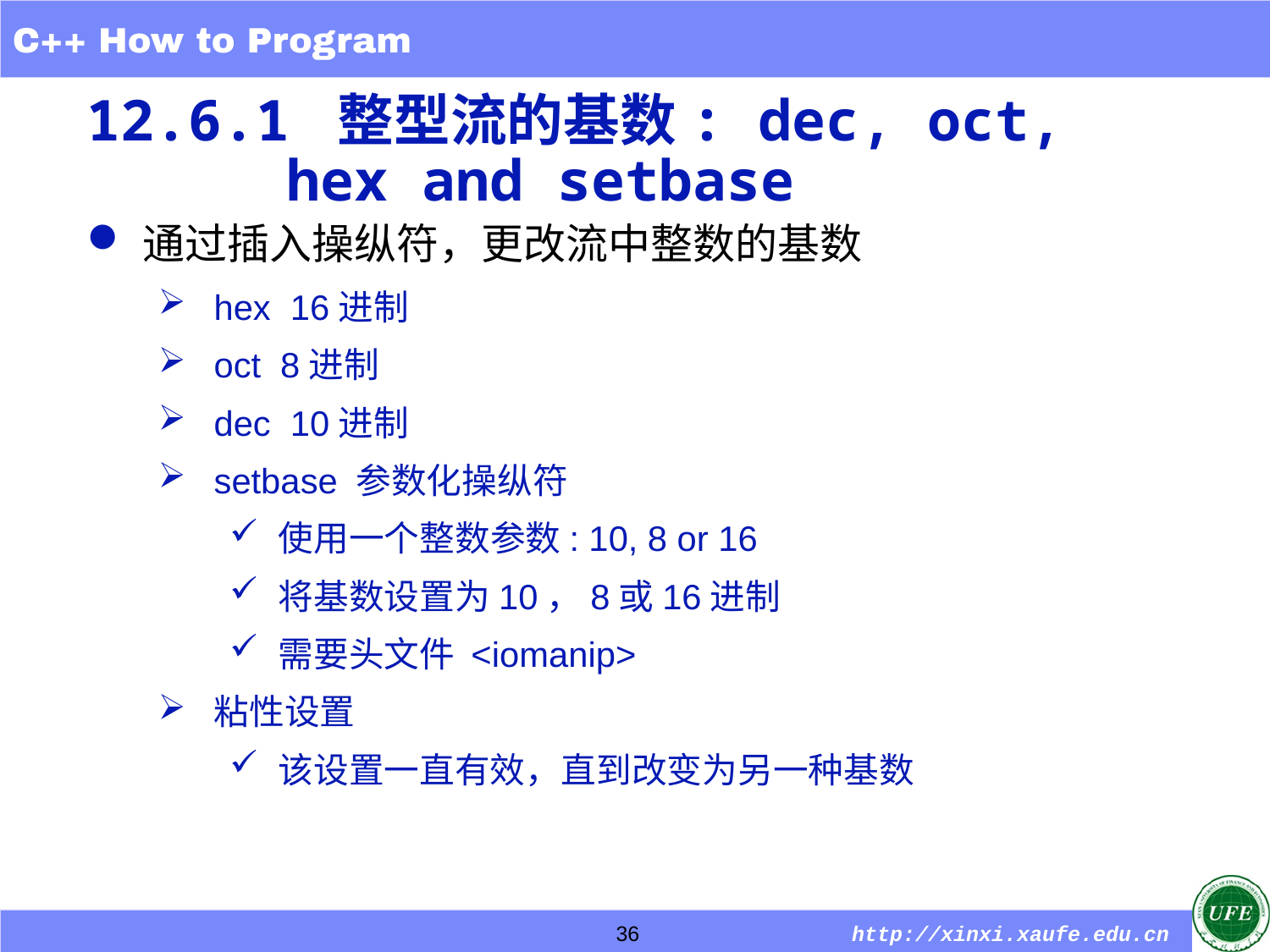

# 12.6.1 整型流的基数: dec, oct, hex and setbase
通过插入操纵符，更改流中整数的基数
hex  16进制
oct  8进制
dec  10进制
setbase 参数化操纵符
使用一个整数参数: 10, 8 or 16
将基数设置为10，8或16进制
需要头文件 <iomanip>
粘性设置
该设置一直有效，直到改变为另一种基数
36